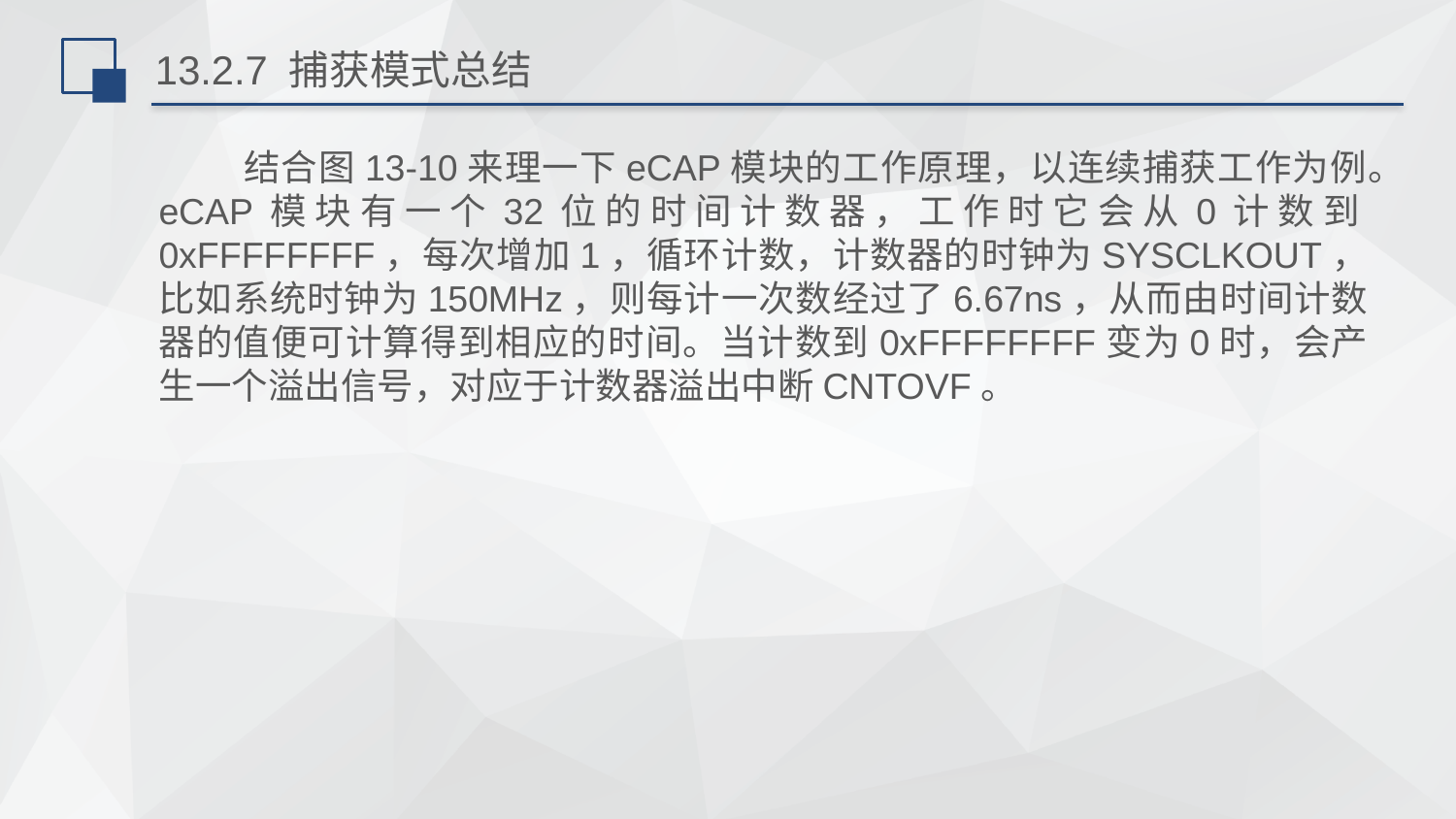

# 13.2.7 捕获模式总结
结合图13-10来理一下eCAP模块的工作原理，以连续捕获工作为例。eCAP模块有一个32位的时间计数器，工作时它会从0计数到0xFFFFFFFF，每次增加1，循环计数，计数器的时钟为SYSCLKOUT，比如系统时钟为150MHz，则每计一次数经过了6.67ns，从而由时间计数器的值便可计算得到相应的时间。当计数到0xFFFFFFFF变为0时，会产生一个溢出信号，对应于计数器溢出中断CNTOVF。